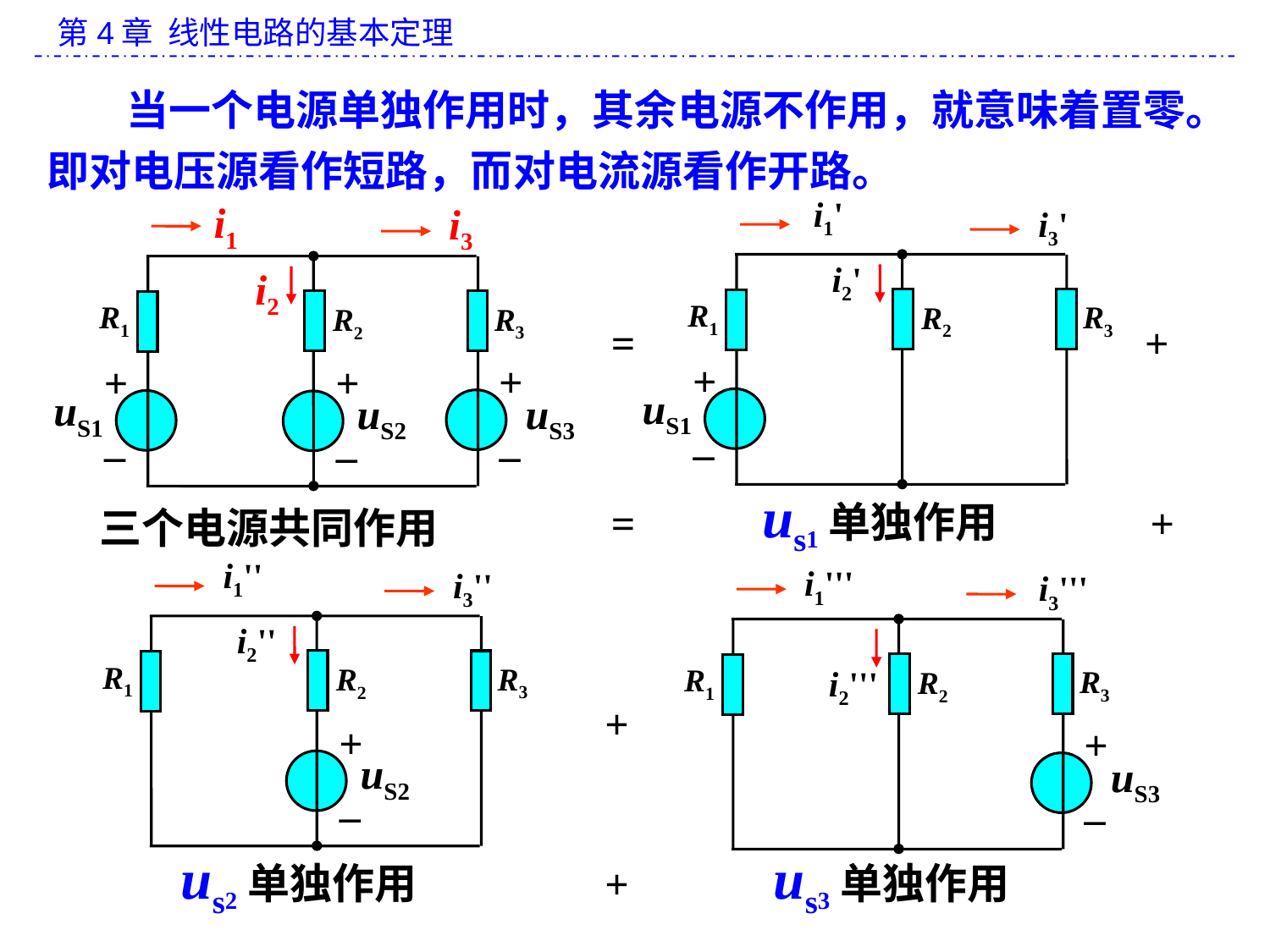

当一个电源单独作用时，其余电源不作用，就意味着置零。即对电压源看作短路，而对电流源看作开路。
i1'
i3'

i2'

R1
R3
R2

+
uS1

_

i1
i3

i2

R1
R3
R2

+
+
+
uS1
uS2
uS3

_
_
_

=
+
us1单独作用
=
+
三个电源共同作用
i1''
i3''

i2''

R1
R3
R2

+
uS2

_

i1'''
i3'''

R1
R3
R2
i2'''

+
uS3

_

+
us2单独作用
us3单独作用
+